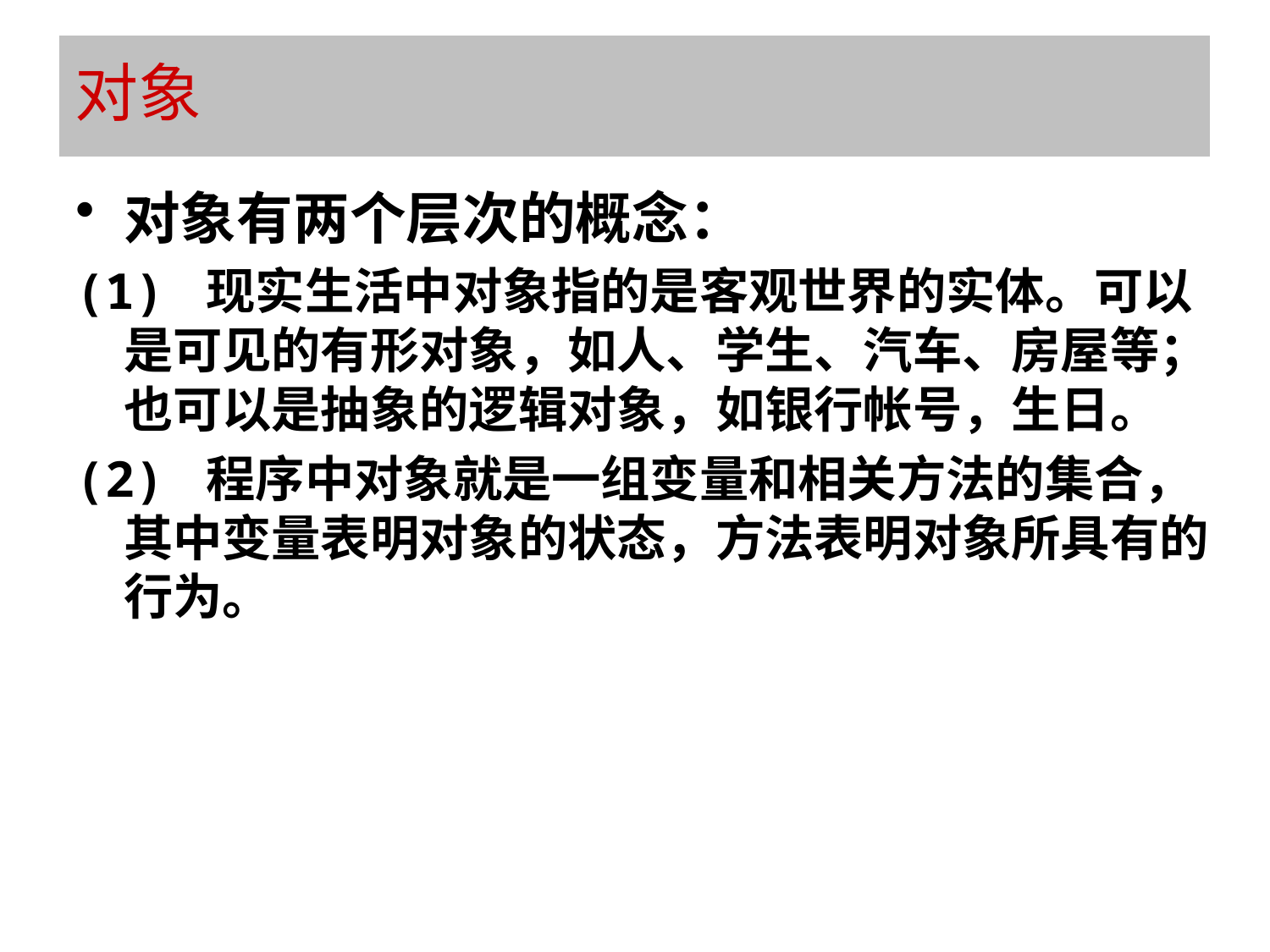

# 对象
对象有两个层次的概念：
(1) 现实生活中对象指的是客观世界的实体。可以是可见的有形对象，如人、学生、汽车、房屋等；也可以是抽象的逻辑对象，如银行帐号，生日。
(2) 程序中对象就是一组变量和相关方法的集合，其中变量表明对象的状态，方法表明对象所具有的行为。